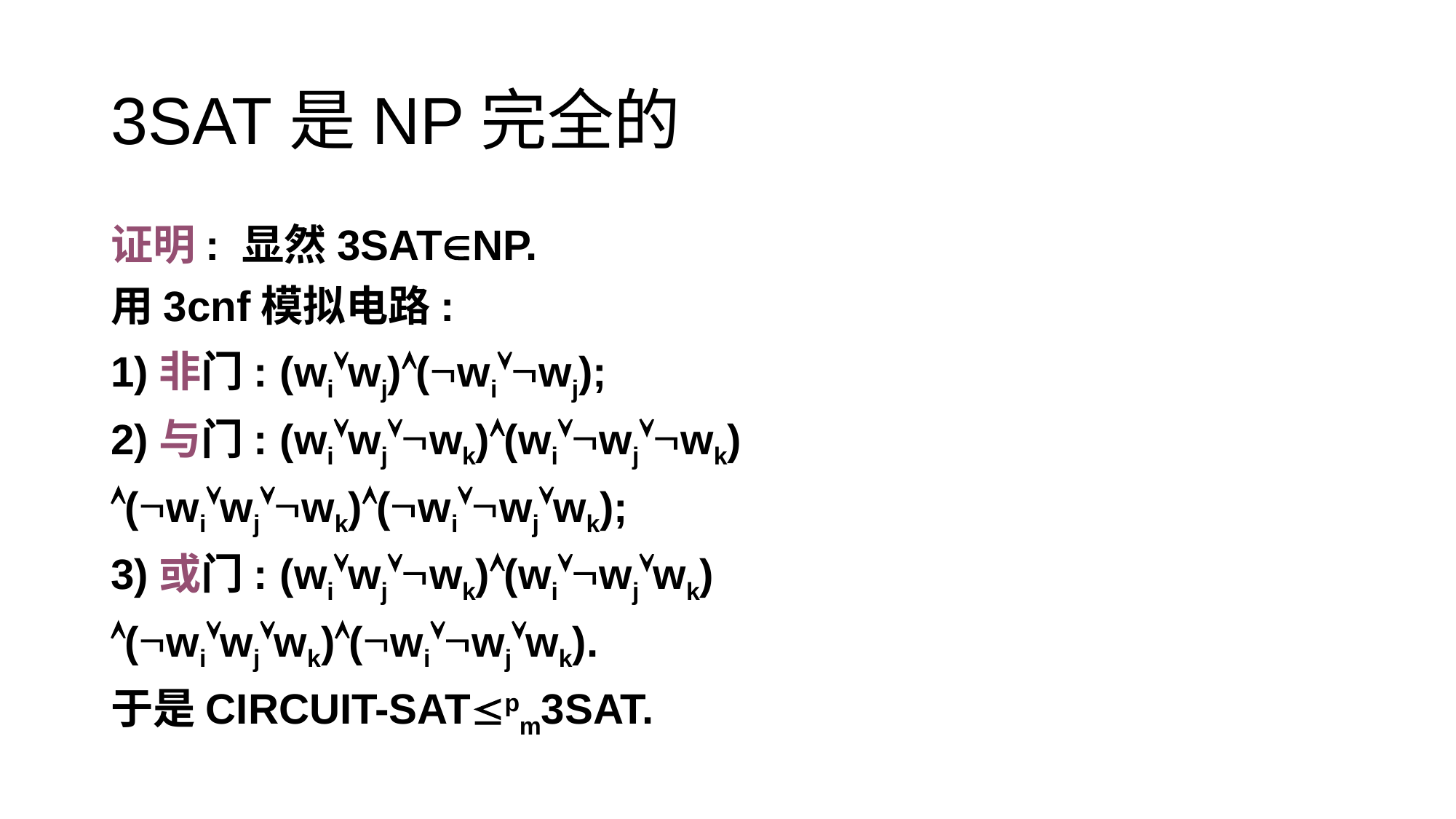

# 3SAT是NP完全的
证明: 显然3SAT∈NP.
用3cnf模拟电路:
1)非门: (wi∨wj)∧(¬wi∨¬wj);
2)与门: (wi∨wj∨¬wk)∧(wi∨¬wj∨¬wk)
∧(¬wi∨wj∨¬wk)∧(¬wi∨¬wj∨wk);
3)或门: (wi∨wj∨¬wk)∧(wi∨¬wj∨wk)
∧(¬wi∨wj∨wk)∧(¬wi∨¬wj∨wk).
于是CIRCUIT-SAT≤pm3SAT.